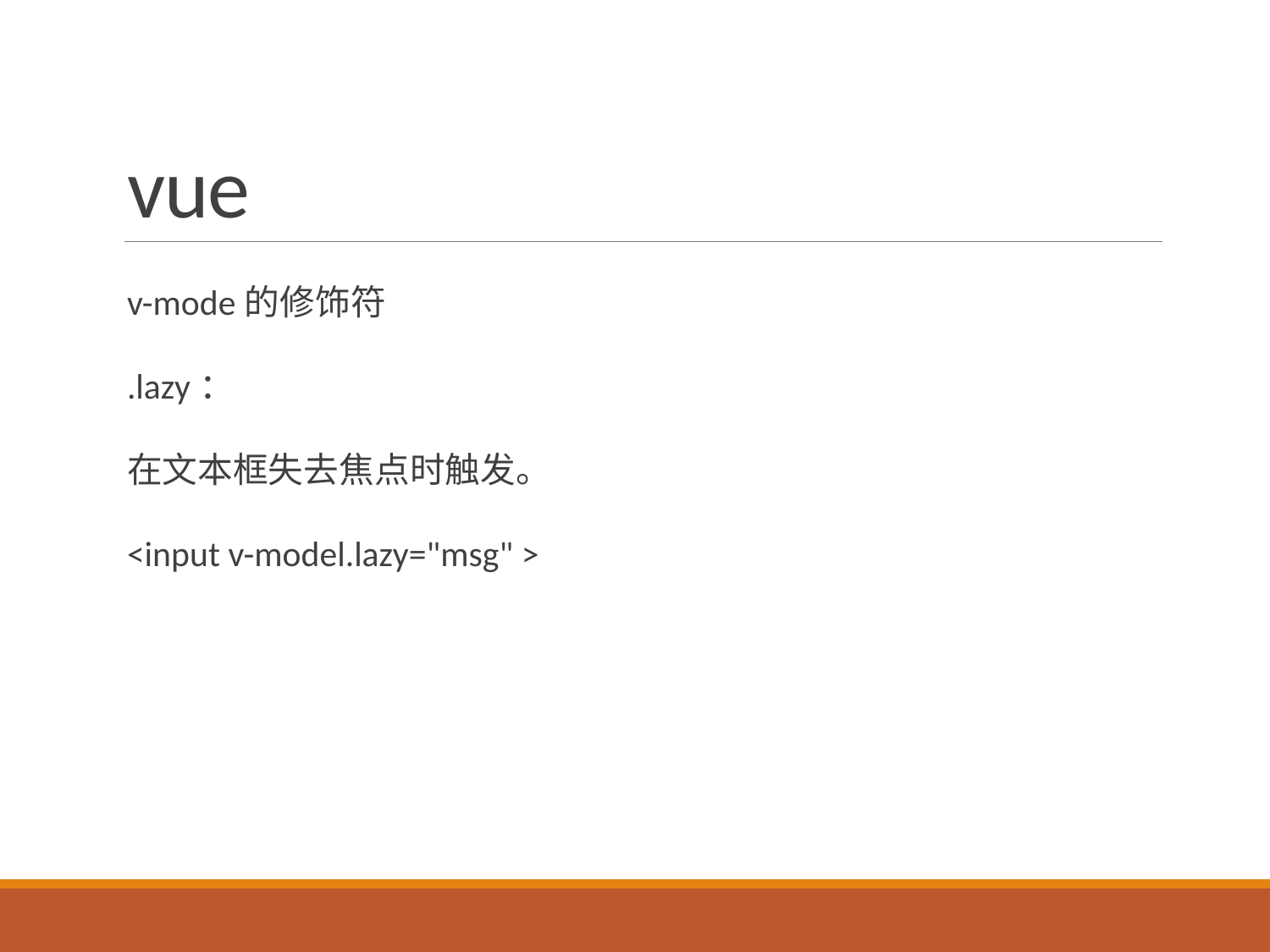

# vue
v-mode的修饰符
.lazy：
在文本框失去焦点时触发。
<input v-model.lazy="msg" >